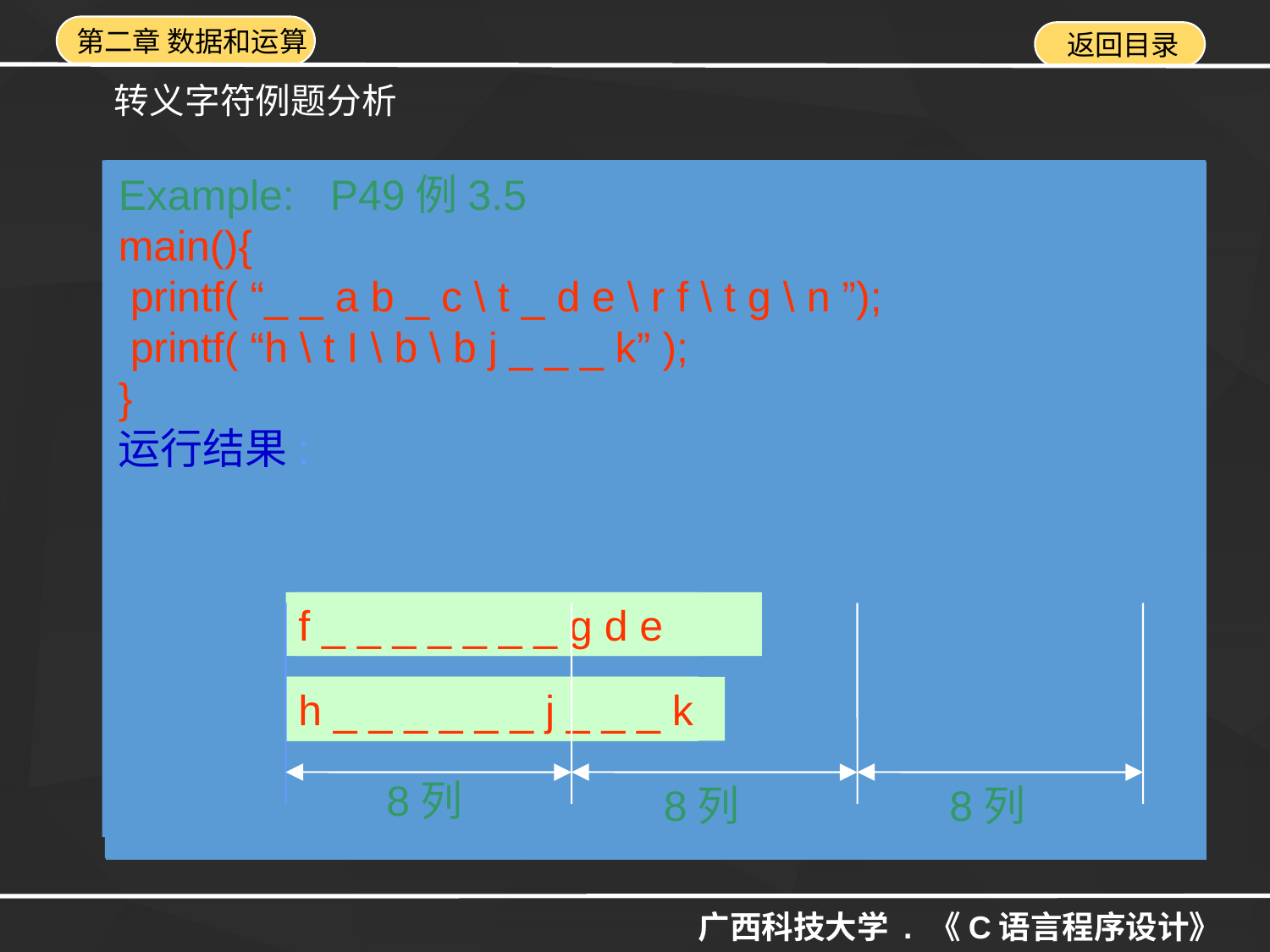

# 转义字符例题分析
Example:
main(){
  char  ch;
  ch=‘\362’;
  printf(“%c,%d”,ch,ch);
}
运行结果:  ≥,－14
ch = 3628=24210=111100102
111100102 化为原码为 10001110= －1410
Example:
#include  <string.h>
main(){
 printf(“%d\n”,“a\n\”\x41”);
 printf(“%d\n”,strlen(“a\n\”\x41”));
}
运行结果:  a
                  “A
                  4
注：strlen为求字符串字节数函数（不计结束标志‘\0‘）。
Example:   P49例3.5
main(){
 printf( “_ _ a b _ c \ t _ d e \ r f \ t g \ n ”);
 printf( “h \ t I \ b \ b j _ _ _ k” );
}
运行结果:
_ _ a b _ c
_ _ a b _ c _ _ _ d e
f _ _ _ _ _ _ _ g d e
f _ a b _ c _ _ _ d e

8列

8列

8列
h
h _ _ _ _ _ _ _ l
h _ _ _ _ _ _ _
h _ _ _ _ _ _
h _ _ _ _ _ _ j _ _ _ k